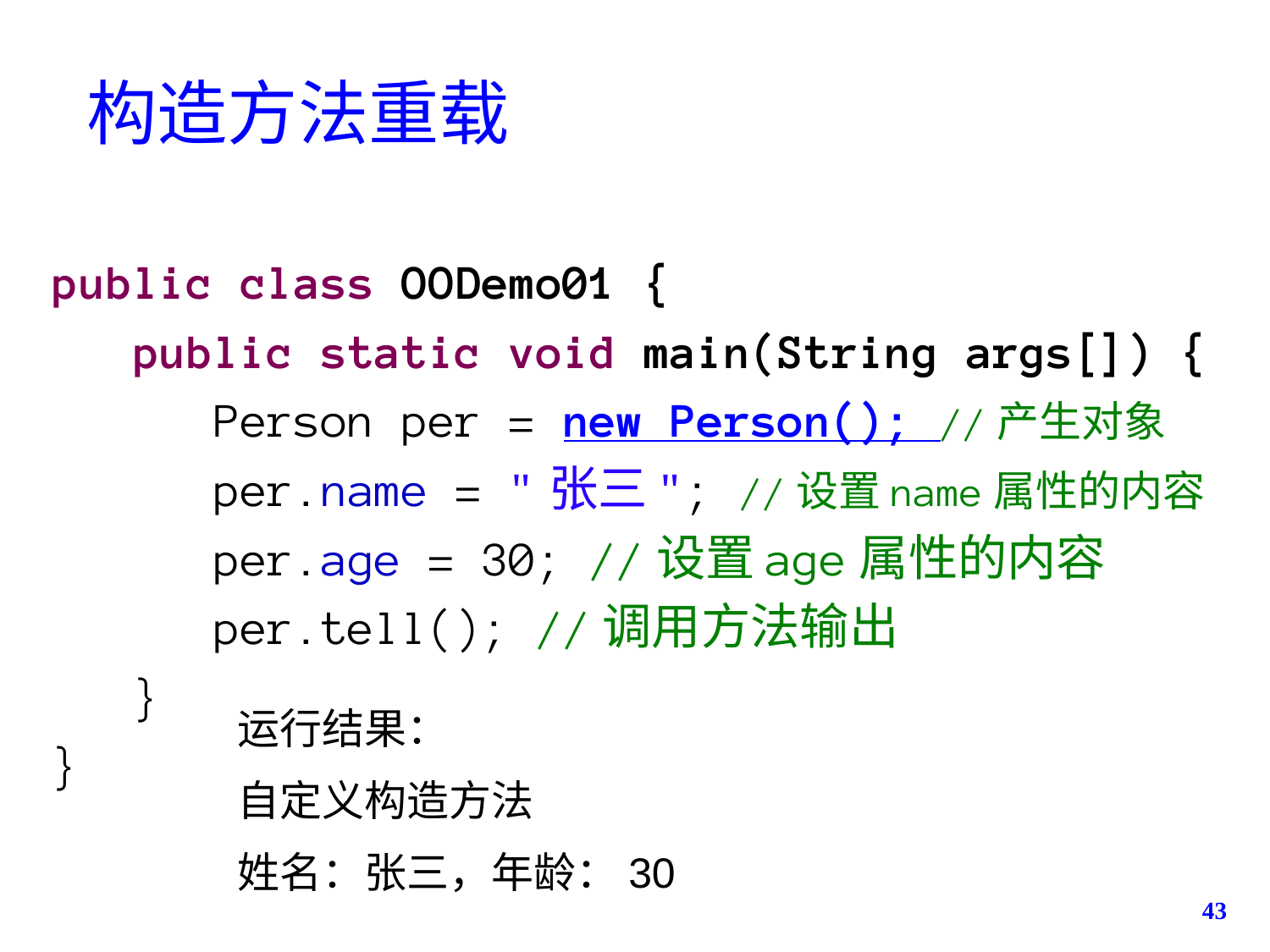

# 构造方法重载
public class OODemo01 {
   public static void main(String args[]) {
      Person per = new Person(); //产生对象
      per.name = "张三"; //设置name属性的内容
      per.age = 30; //设置age属性的内容
      per.tell(); //调用方法输出
   }
}
运行结果：
自定义构造方法
姓名：张三，年龄：30
43